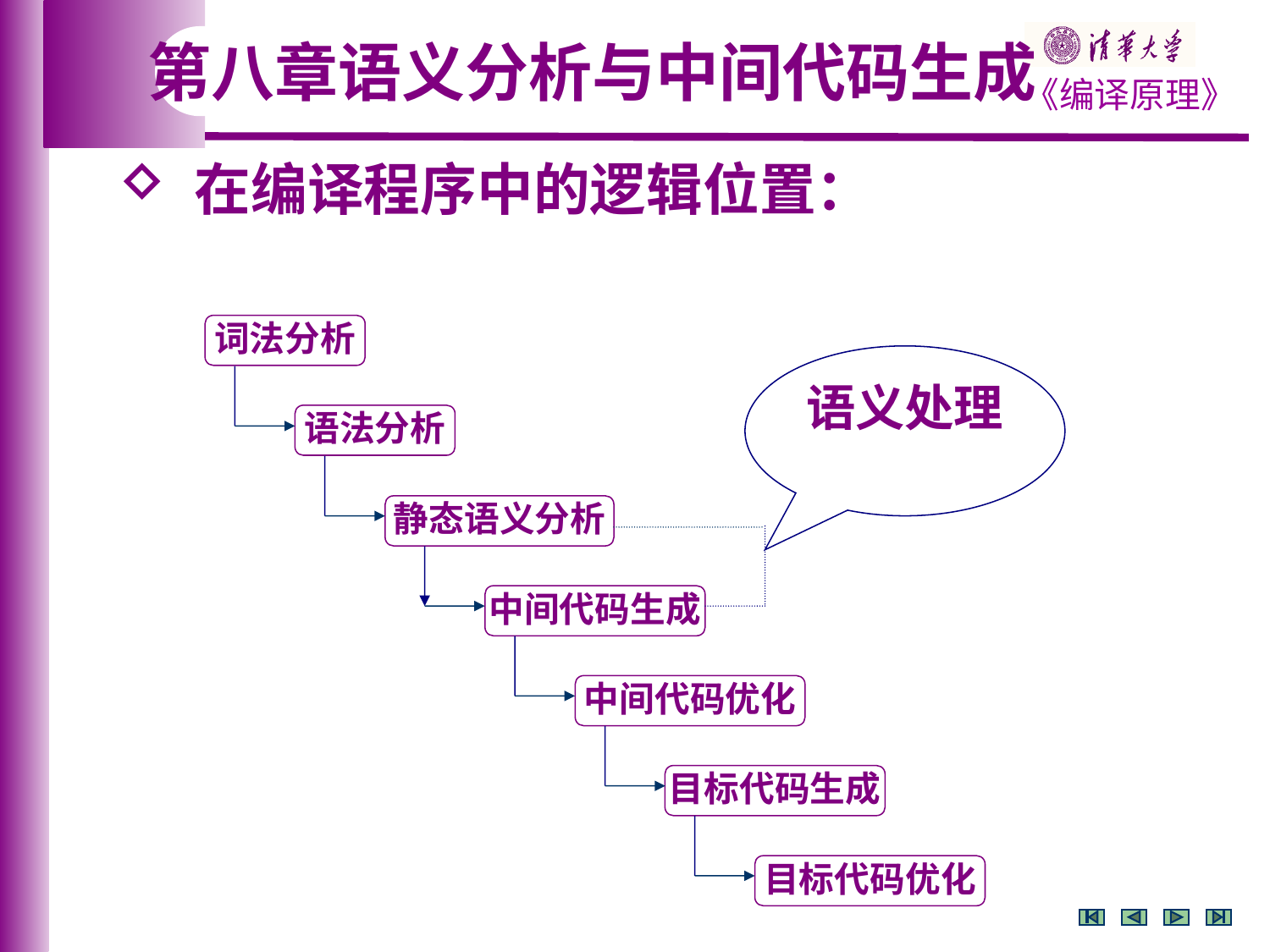

第八章语义分析与中间代码生成
 在编译程序中的逻辑位置：
词法分析
语义处理

语法分析

静态语义分析

中间代码生成

中间代码优化

目标代码生成

目标代码优化